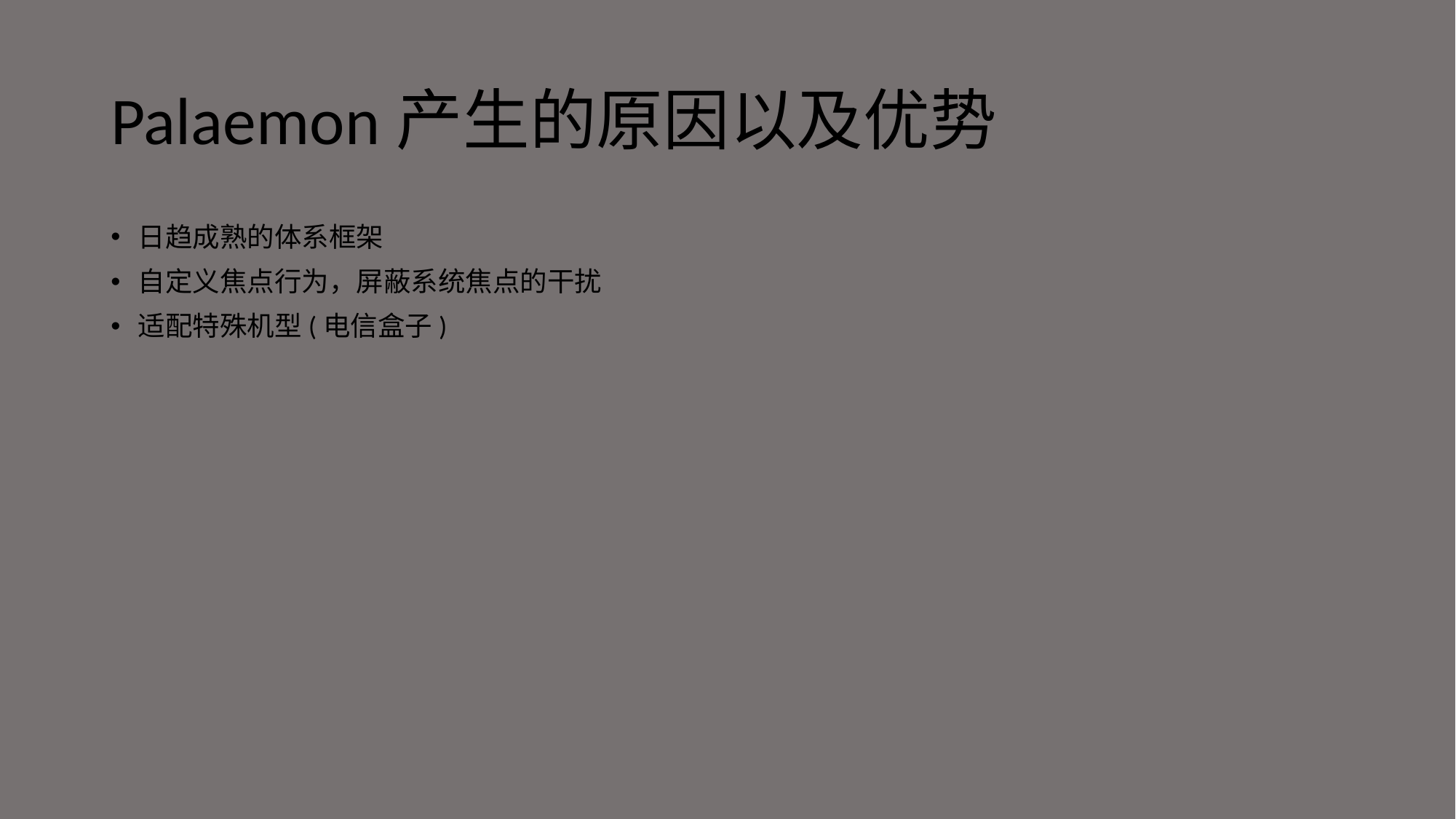

# Palaemon产生的原因以及优势
日趋成熟的体系框架
自定义焦点行为，屏蔽系统焦点的干扰
适配特殊机型(电信盒子)